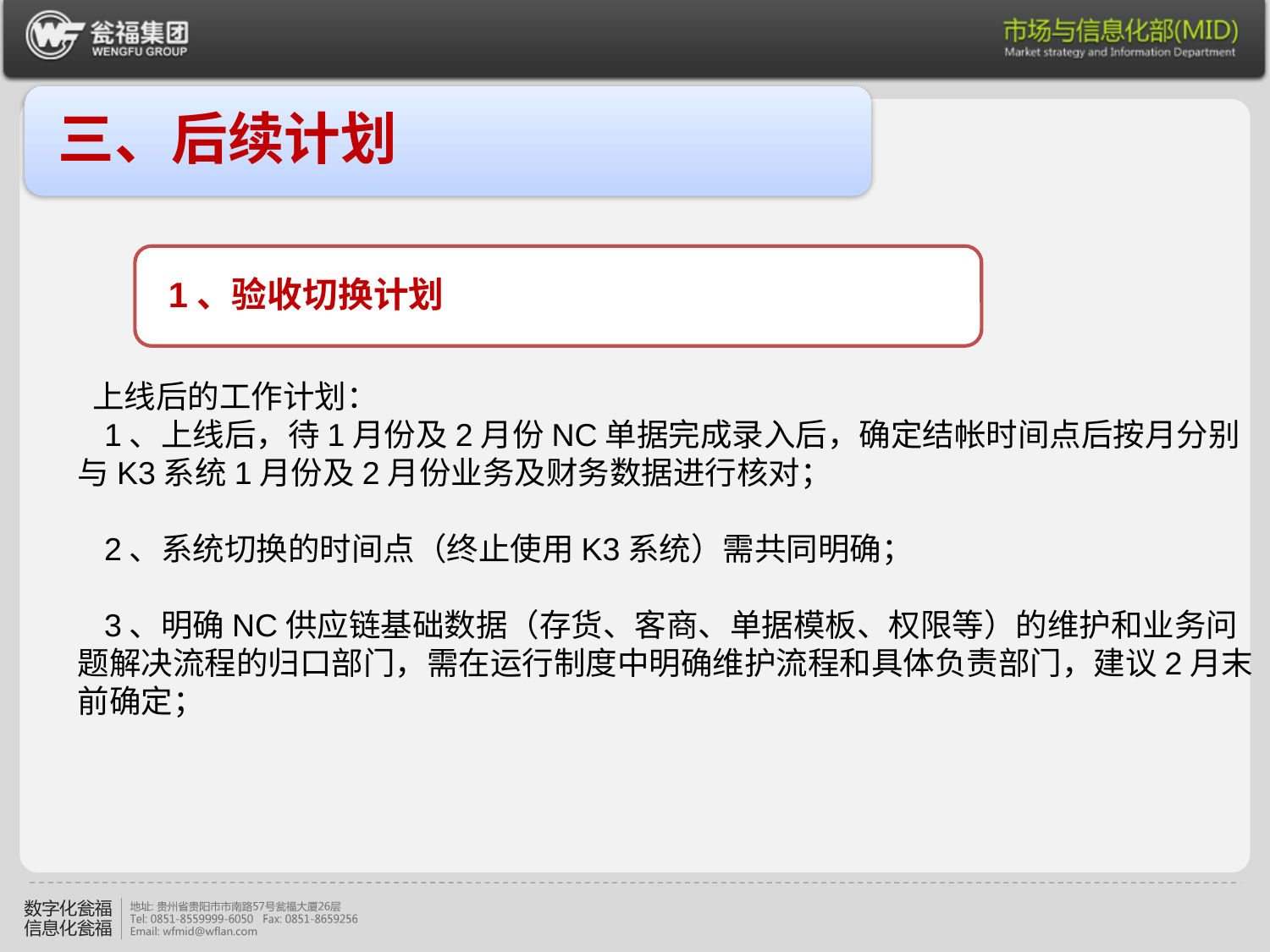

三、后续计划

1、验收切换计划
 上线后的工作计划：
   1、上线后，待1月份及2月份NC单据完成录入后，确定结帐时间点后按月分别与K3系统1月份及2月份业务及财务数据进行核对；

   2、系统切换的时间点（终止使用K3系统）需共同明确；

   3、明确NC供应链基础数据（存货、客商、单据模板、权限等）的维护和业务问题解决流程的归口部门，需在运行制度中明确维护流程和具体负责部门，建议2月末前确定；